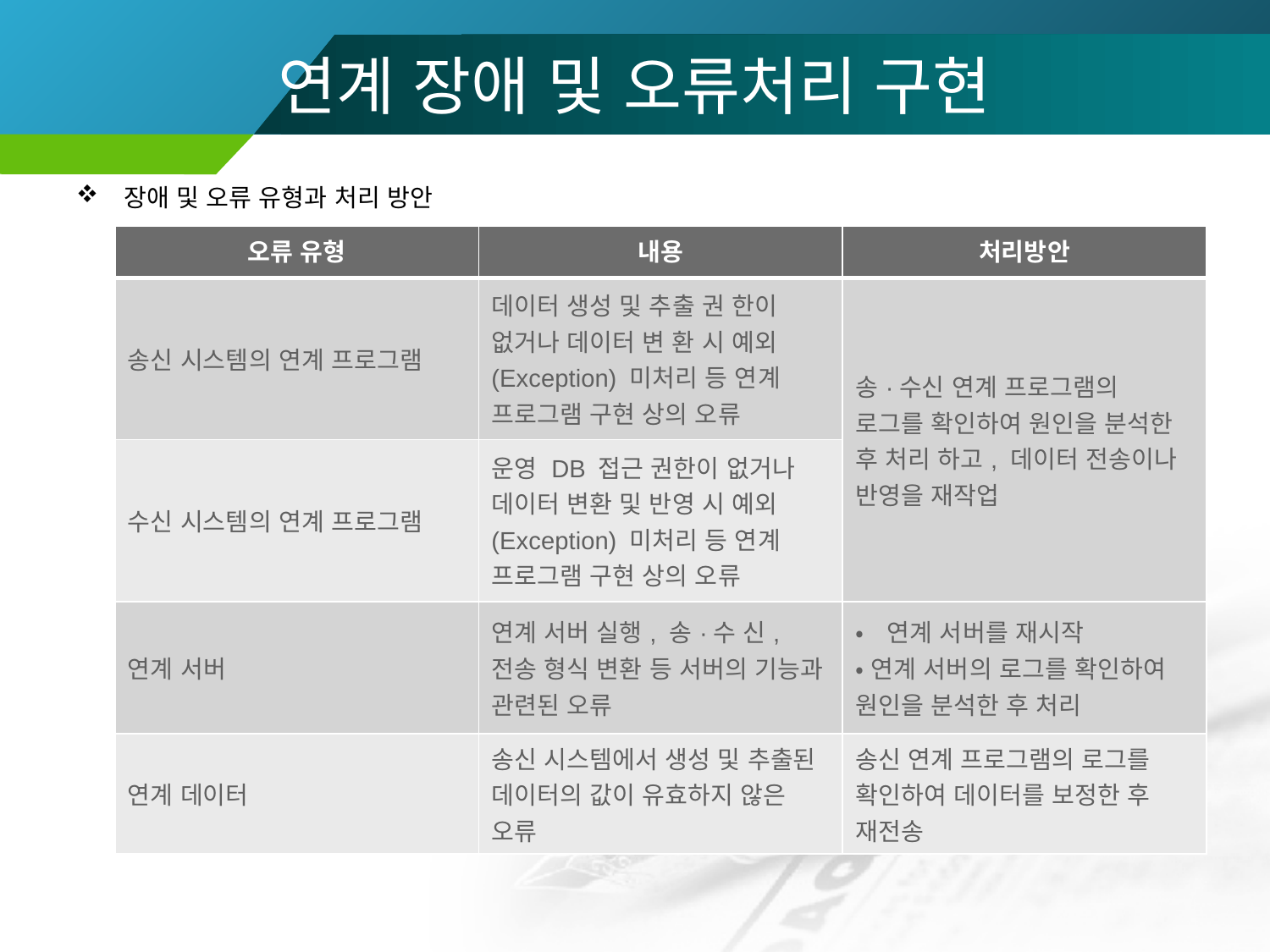

# 연계 장애 및 오류처리 구현
장애 및 오류 유형과 처리 방안
| 오류 유형 | 내용 | 처리방안 |
| --- | --- | --- |
| 송신 시스템의 연계 프로그램 | 데이터 생성 및 추출 권 한이 없거나 데이터 변 환 시 예외(Exception) 미처리 등 연계 프로그램 구현 상의 오류 | 송·수신 연계 프로그램의 로그를 확인하여 원인을 분석한 후 처리 하고, 데이터 전송이나 반영을 재작업 |
| 수신 시스템의 연계 프로그램 | 운영 DB 접근 권한이 없거나 데이터 변환 및 반영 시 예외 (Exception) 미처리 등 연계 프로그램 구현 상의 오류 |  |
| 연계 서버 | 연계 서버 실행, 송·수 신, 전송 형식 변환 등 서버의 기능과 관련된 오류 | •연계 서버를 재시작 •연계 서버의 로그를 확인하여 원인을 분석한 후 처리 |
| 연계 데이터 | 송신 시스템에서 생성 및 추출된 데이터의 값이 유효하지 않은 오류 | 송신 연계 프로그램의 로그를 확인하여 데이터를 보정한 후 재전송 |